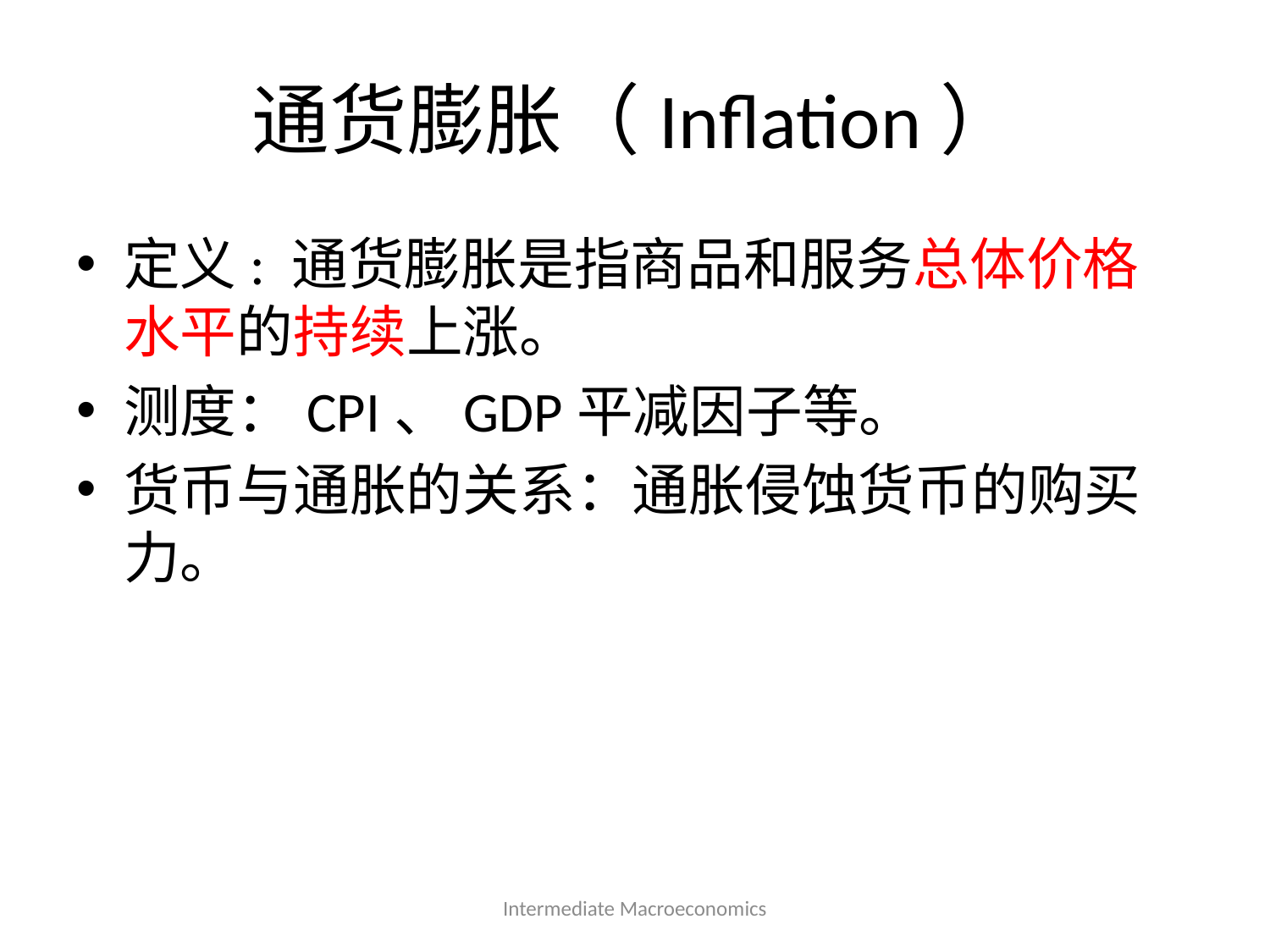

# 通货膨胀（Inflation）
定义: 通货膨胀是指商品和服务总体价格水平的持续上涨。
测度：CPI、GDP平减因子等。
货币与通胀的关系：通胀侵蚀货币的购买力。
Intermediate Macroeconomics